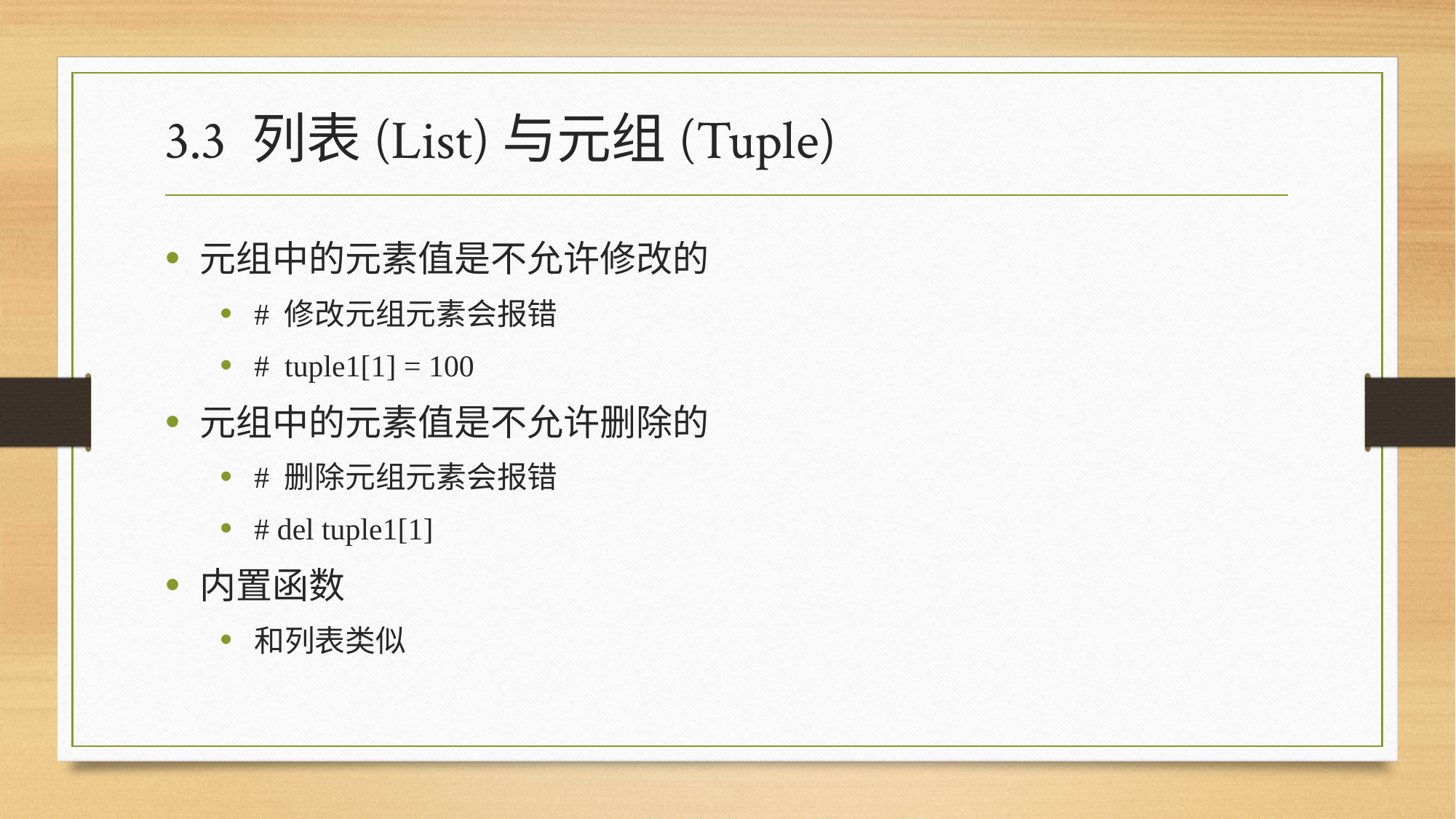

# 3.3 列表(List)与元组(Tuple)
元组中的元素值是不允许修改的
# 修改元组元素会报错
#  tuple1[1] = 100
元组中的元素值是不允许删除的
# 删除元组元素会报错
# del tuple1[1]
内置函数
和列表类似